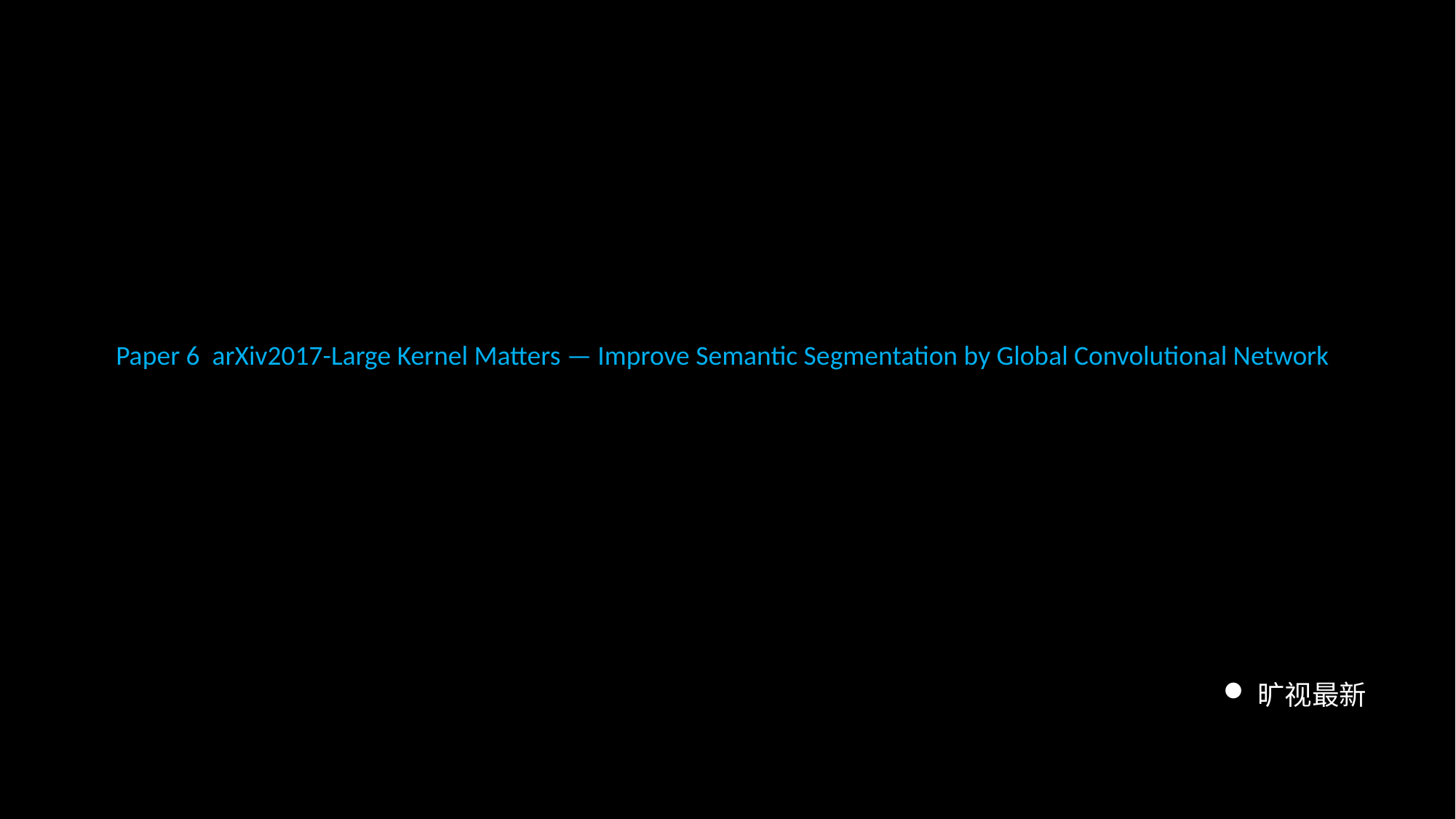

Paper 6  arXiv2017-Large Kernel Matters — Improve Semantic Segmentation by Global Convolutional Network
旷视最新